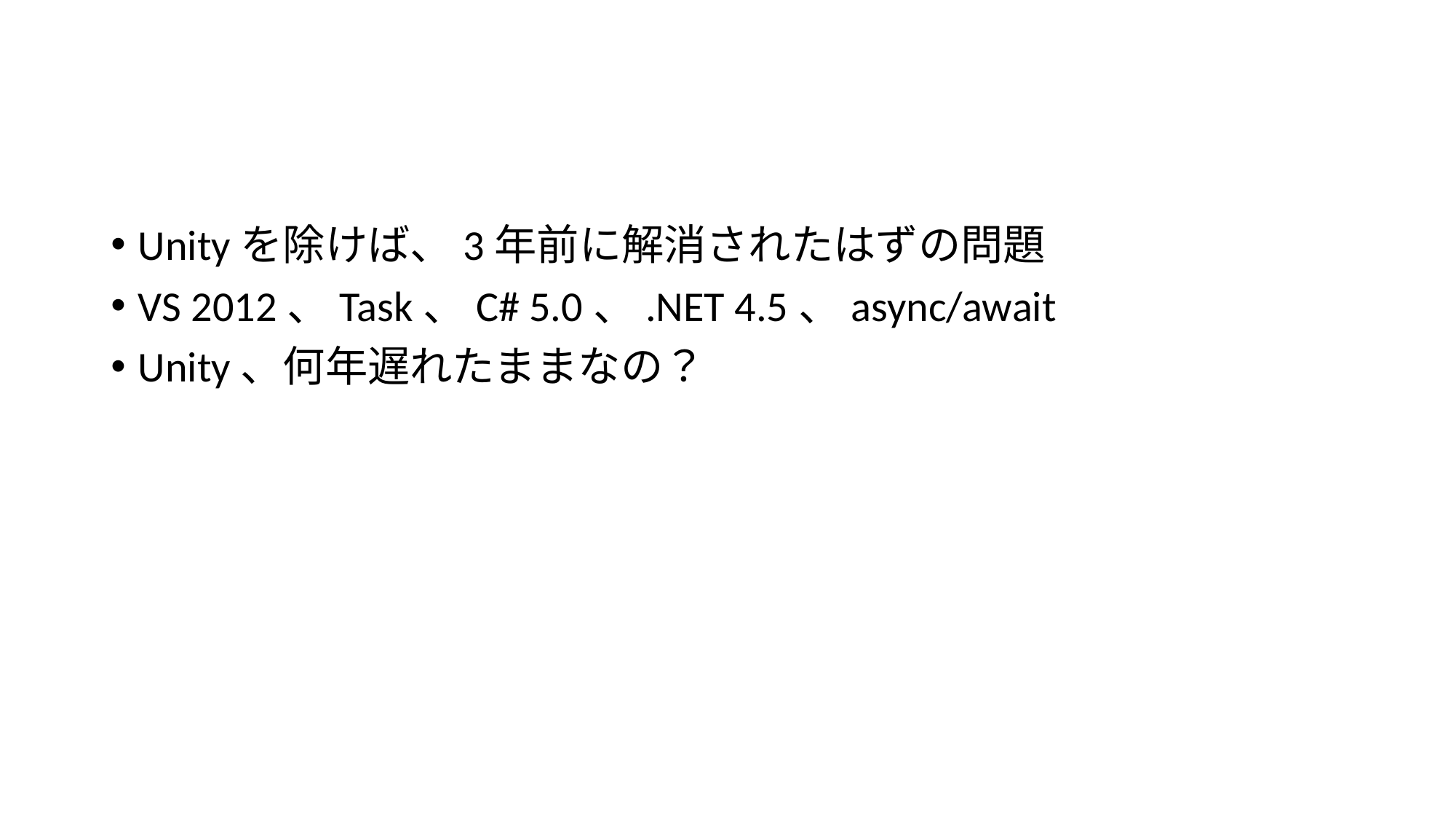

#
Unityを除けば、3年前に解消されたはずの問題
VS 2012、Task、C# 5.0、.NET 4.5、async/await
Unity、何年遅れたままなの？